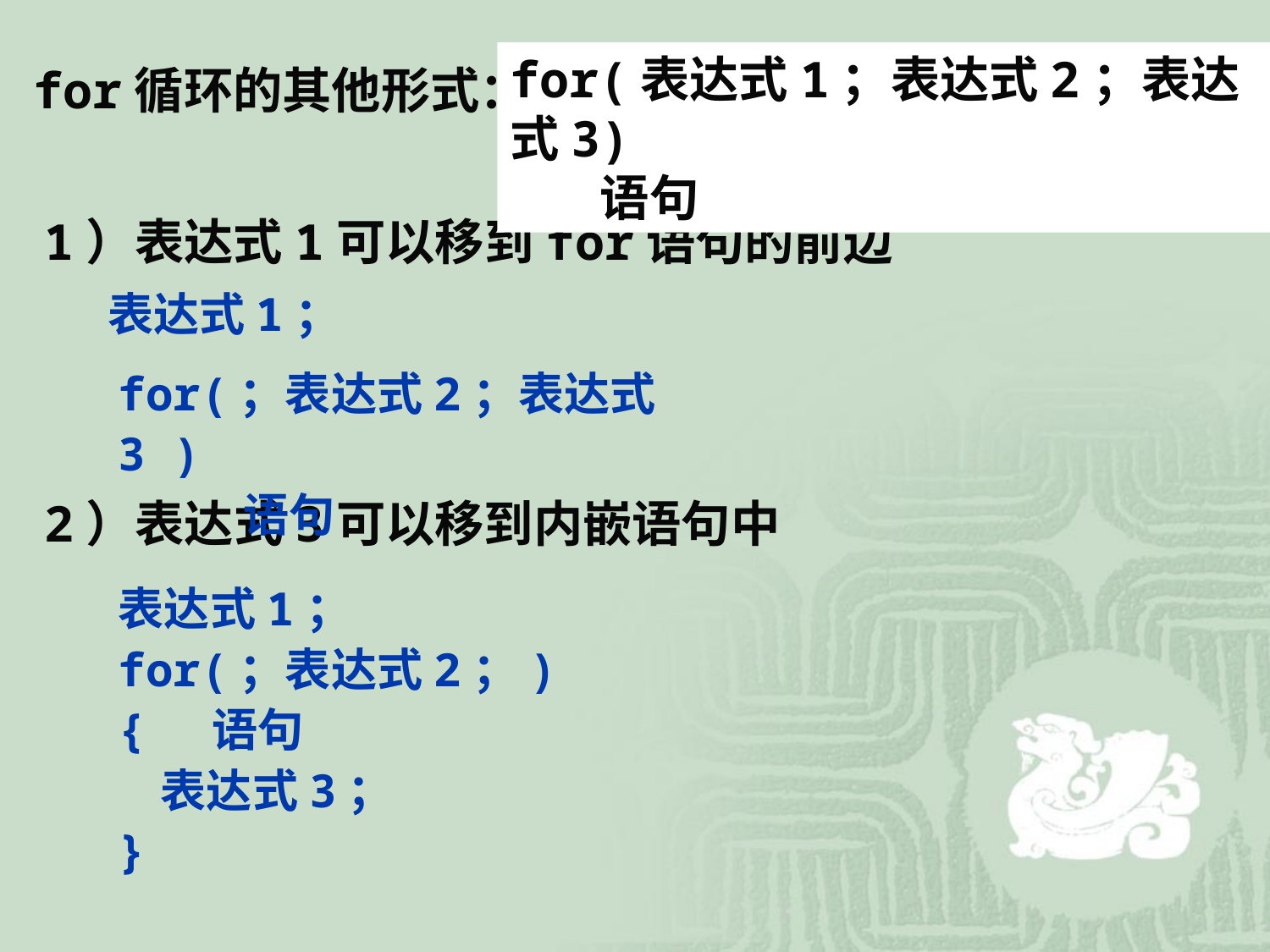

for(表达式1；表达式2；表达式3)
       语句
for循环的其他形式：

1）表达式1可以移到for语句的前边
表达式1；
for(；表达式2；表达式3 )
           语句
2）表达式3可以移到内嵌语句中
表达式1；
for(；表达式2；)
{  语句
   表达式3；
}